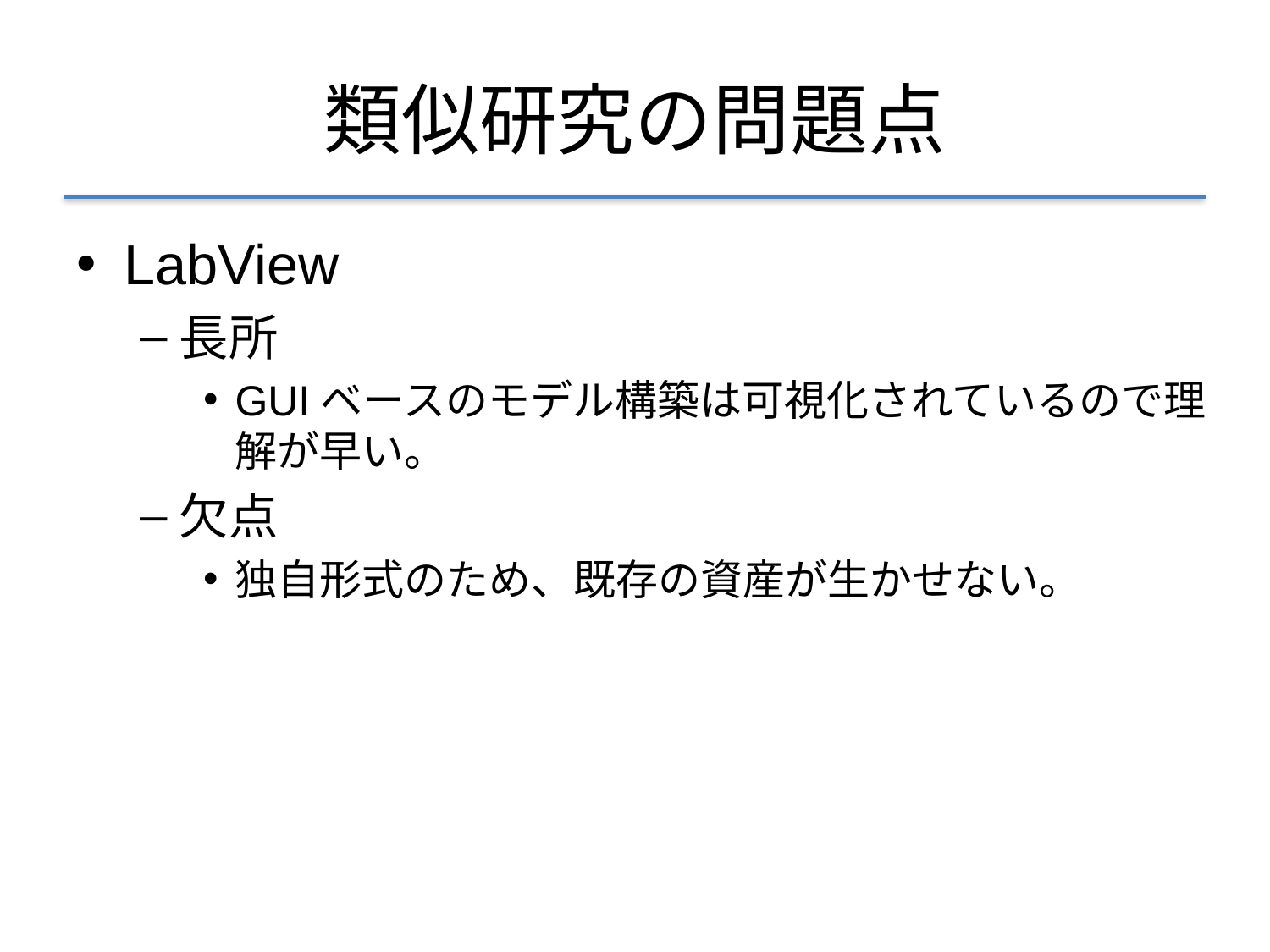

# 類似研究の問題点
LabView
長所
GUIベースのモデル構築は可視化されているので理解が早い。
欠点
独自形式のため、既存の資産が生かせない。